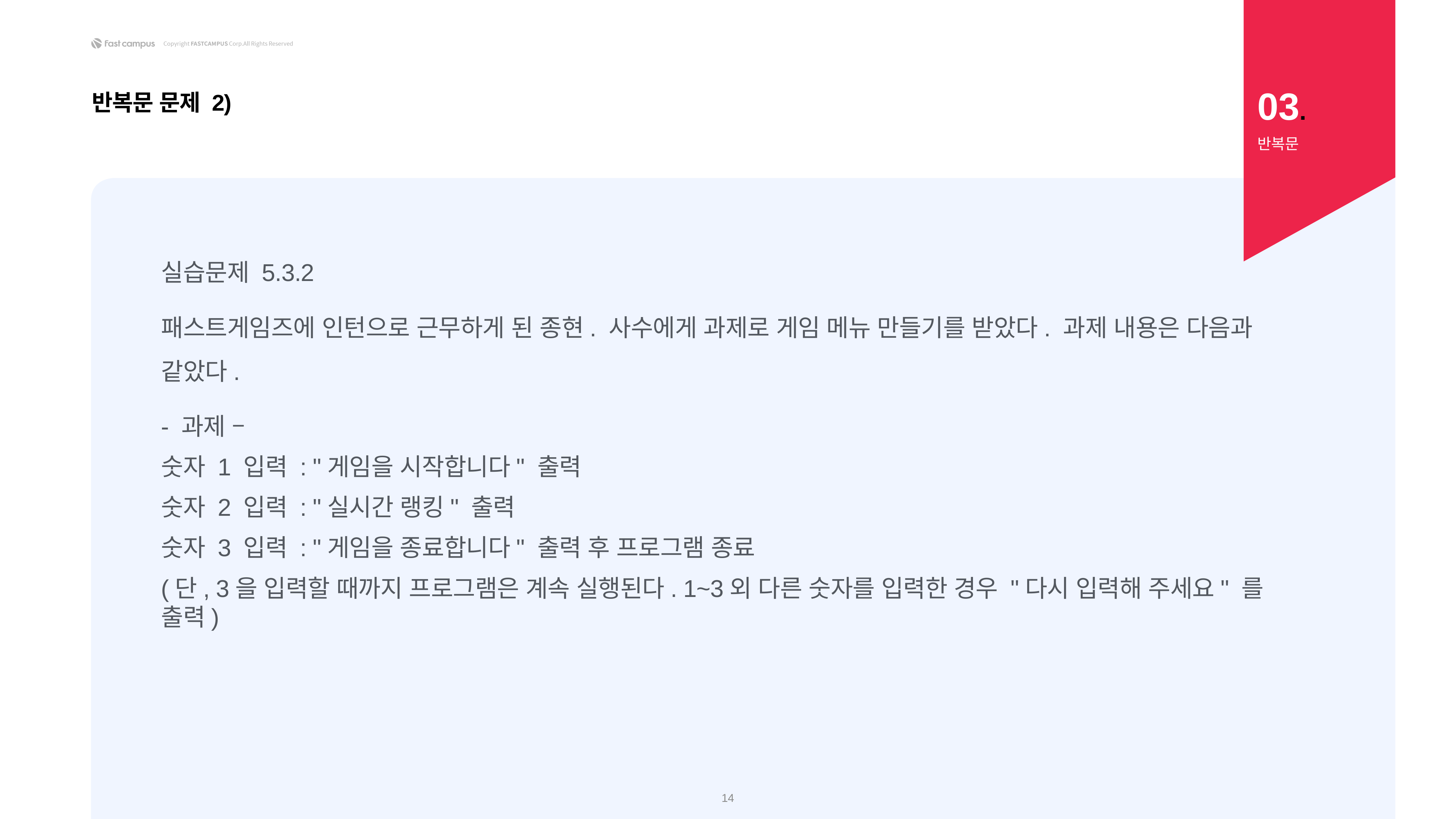

03.
반복문 문제 2)
반복문
실습문제 5.3.2
패스트게임즈에 인턴으로 근무하게 된 종현. 사수에게 과제로 게임 메뉴 만들기를 받았다. 과제 내용은 다음과 같았다.
- 과제 –
숫자 1 입력 : "게임을 시작합니다" 출력
숫자 2 입력 : "실시간 랭킹" 출력
숫자 3 입력 : "게임을 종료합니다" 출력 후 프로그램 종료
(단, 3을 입력할 때까지 프로그램은 계속 실행된다. 1~3외 다른 숫자를 입력한 경우 "다시 입력해 주세요" 를 출력)

14